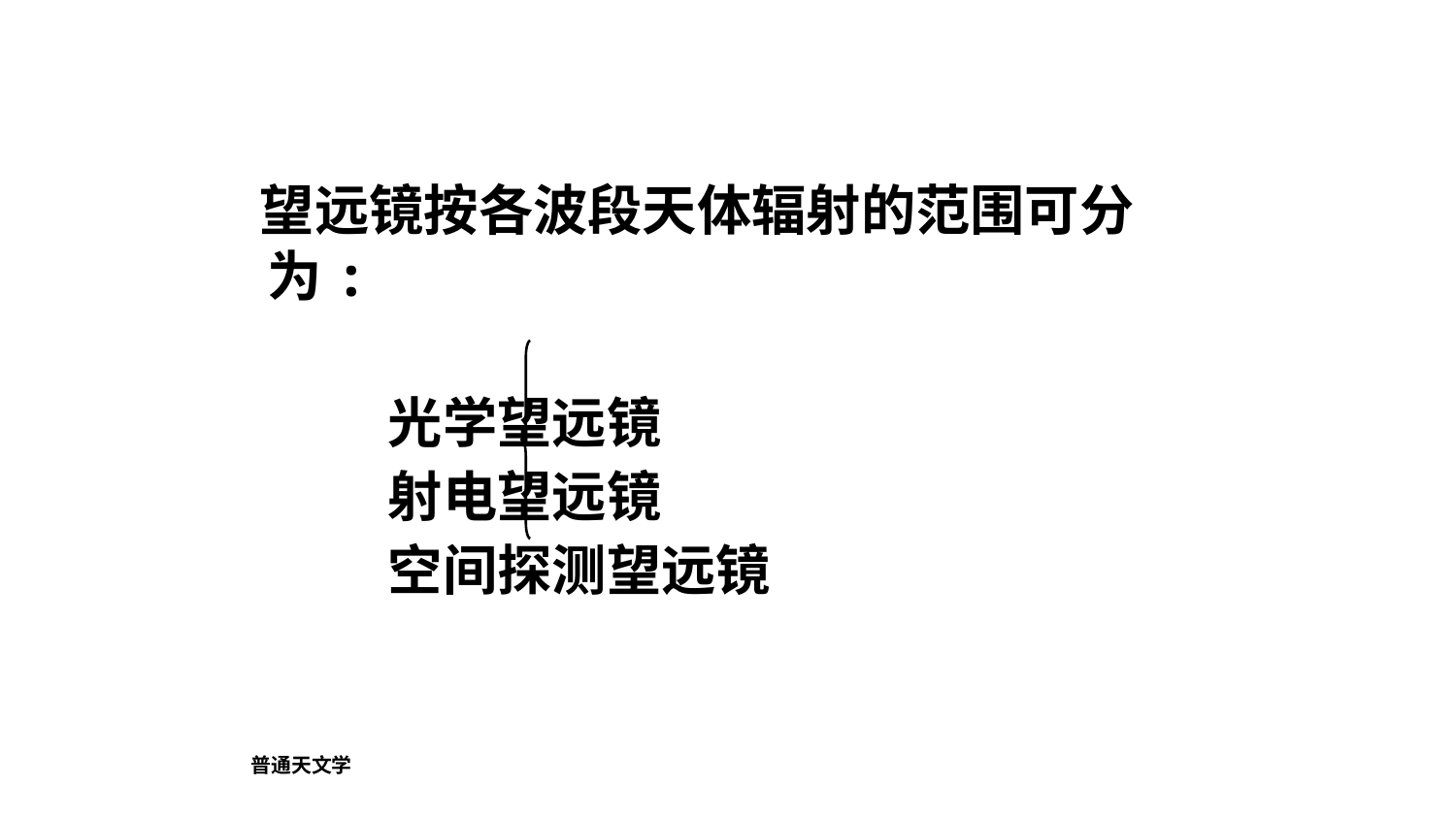

望远镜按各波段天体辐射的范围可分为:

            光学望远镜
            射电望远镜
            空间探测望远镜

普通天文学